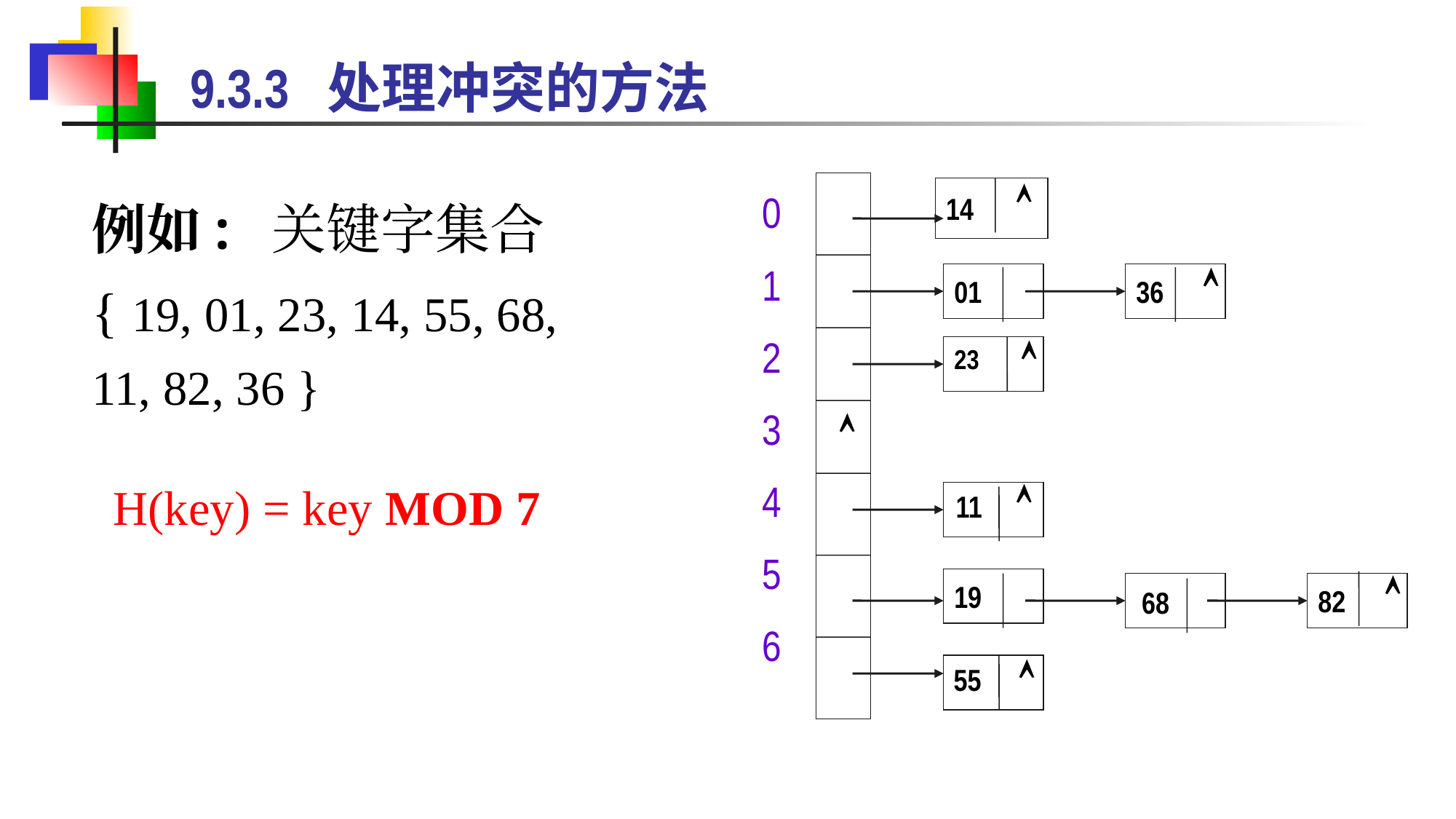

9.3.3  处理冲突的方法
∧
例如:  关键字集合  { 19, 01, 23, 14, 55, 68, 11, 82, 36 }

14

0
1
2
3
4
5
6

∧
01
36

∧

23

∧
H(key) = key MOD 7
∧

11

∧
19

82
68

∧
55